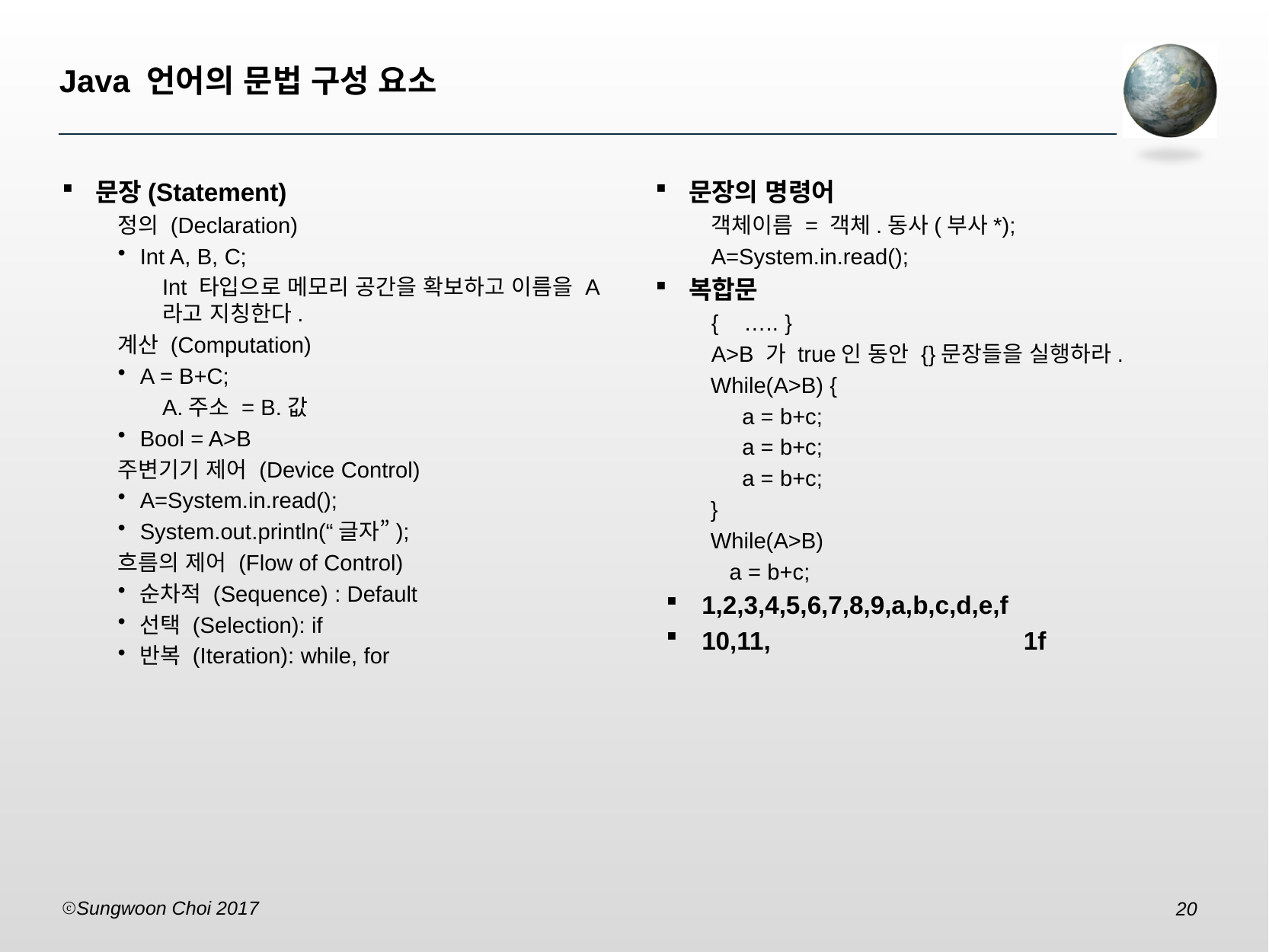

# Java 언어의 문법 구성 요소
문장(Statement)
정의 (Declaration)
Int A, B, C;
Int 타입으로 메모리 공간을 확보하고 이름을 A라고 지칭한다.
계산 (Computation)
A = B+C;
A.주소 = B.값
Bool = A>B
주변기기 제어 (Device Control)
A=System.in.read();
System.out.println(“글자”);
흐름의 제어 (Flow of Control)
순차적 (Sequence) : Default
선택 (Selection): if
반복 (Iteration): while, for

문장의 명령어
객체이름 = 객체.동사(부사*);
A=System.in.read();
복합문
{    ….. }
A>B 가 true인 동안 {}문장들을 실행하라.
While(A>B) {
     a = b+c;
     a = b+c;
     a = b+c;
}
While(A>B)
   a = b+c;
1,2,3,4,5,6,7,8,9,a,b,c,d,e,f
10,11,                                    1f
Sungwoon Choi 2017
20